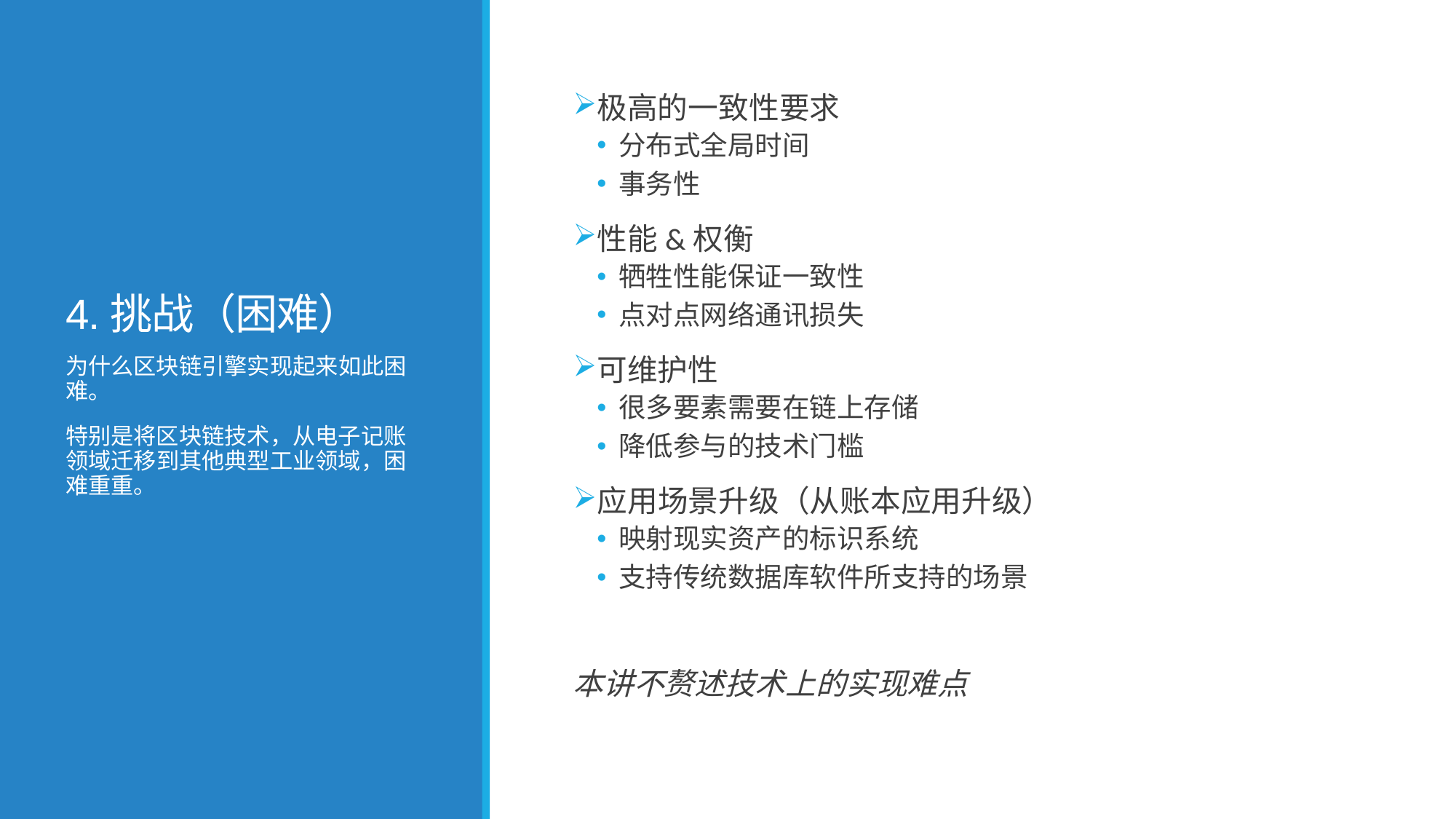

# 4.挑战（困难）
极高的一致性要求
分布式全局时间
事务性
性能&权衡
牺牲性能保证一致性
点对点网络通讯损失
可维护性
很多要素需要在链上存储
降低参与的技术门槛
应用场景升级（从账本应用升级）
映射现实资产的标识系统
支持传统数据库软件所支持的场景

本讲不赘述技术上的实现难点
为什么区块链引擎实现起来如此困难。
特别是将区块链技术，从电子记账领域迁移到其他典型工业领域，困难重重。